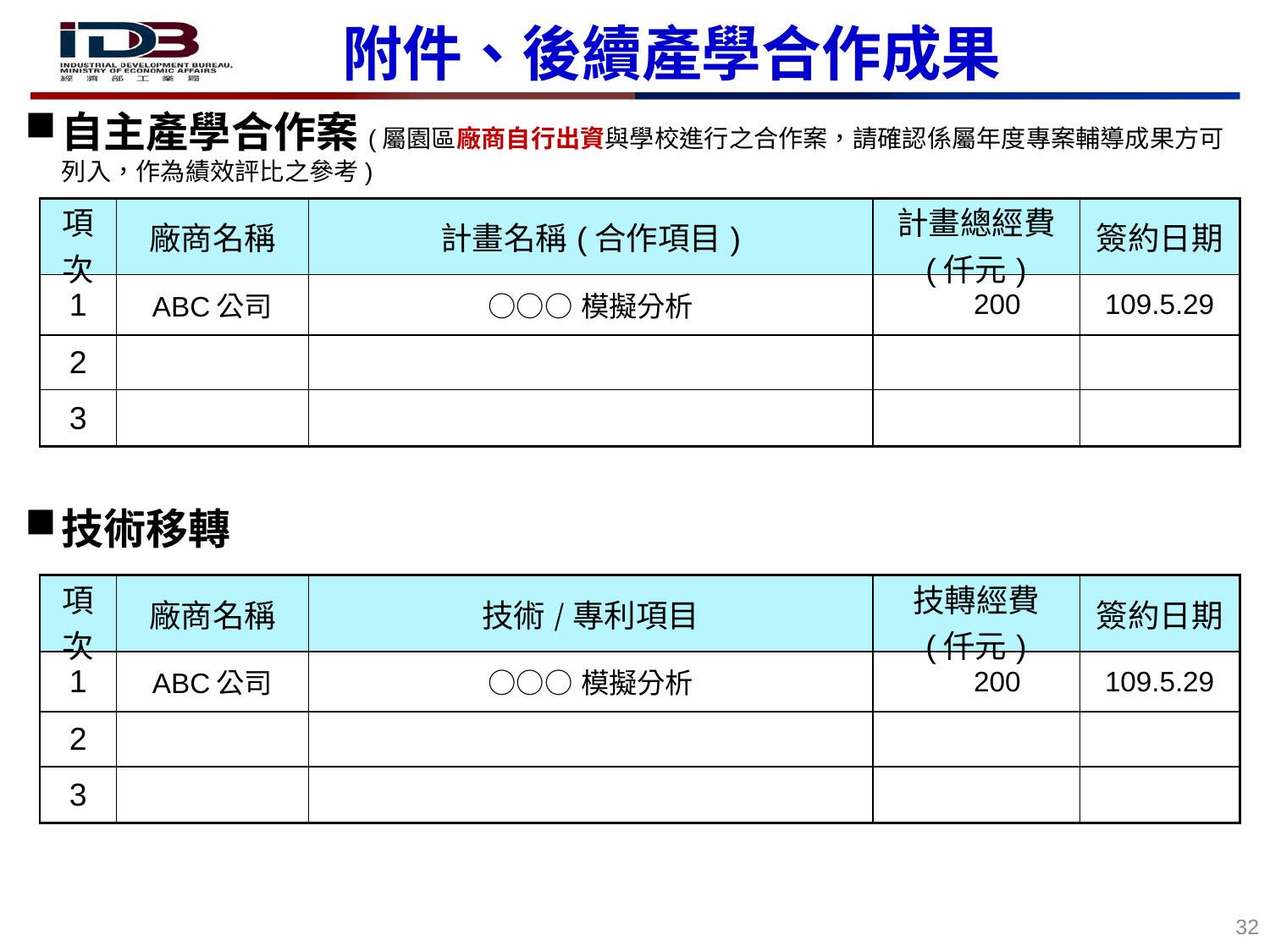

附件、後續產學合作成果
自主產學合作案(屬園區廠商自行出資與學校進行之合作案，請確認係屬年度專案輔導成果方可列入，作為績效評比之參考)
| 項次 | 廠商名稱 | 計畫名稱(合作項目) | 計畫總經費 (仟元) | 簽約日期 |
| --- | --- | --- | --- | --- |
| 1 | ABC公司 | ○○○模擬分析 | 200 | 109.5.29 |
| 2 |  |  |  |  |
| 3 |  |  |  |  |
技術移轉
| 項次 | 廠商名稱 | 技術/專利項目 | 技轉經費 (仟元) | 簽約日期 |
| --- | --- | --- | --- | --- |
| 1 | ABC公司 | ○○○模擬分析 | 200 | 109.5.29 |
| 2 |  |  |  |  |
| 3 |  |  |  |  |
32